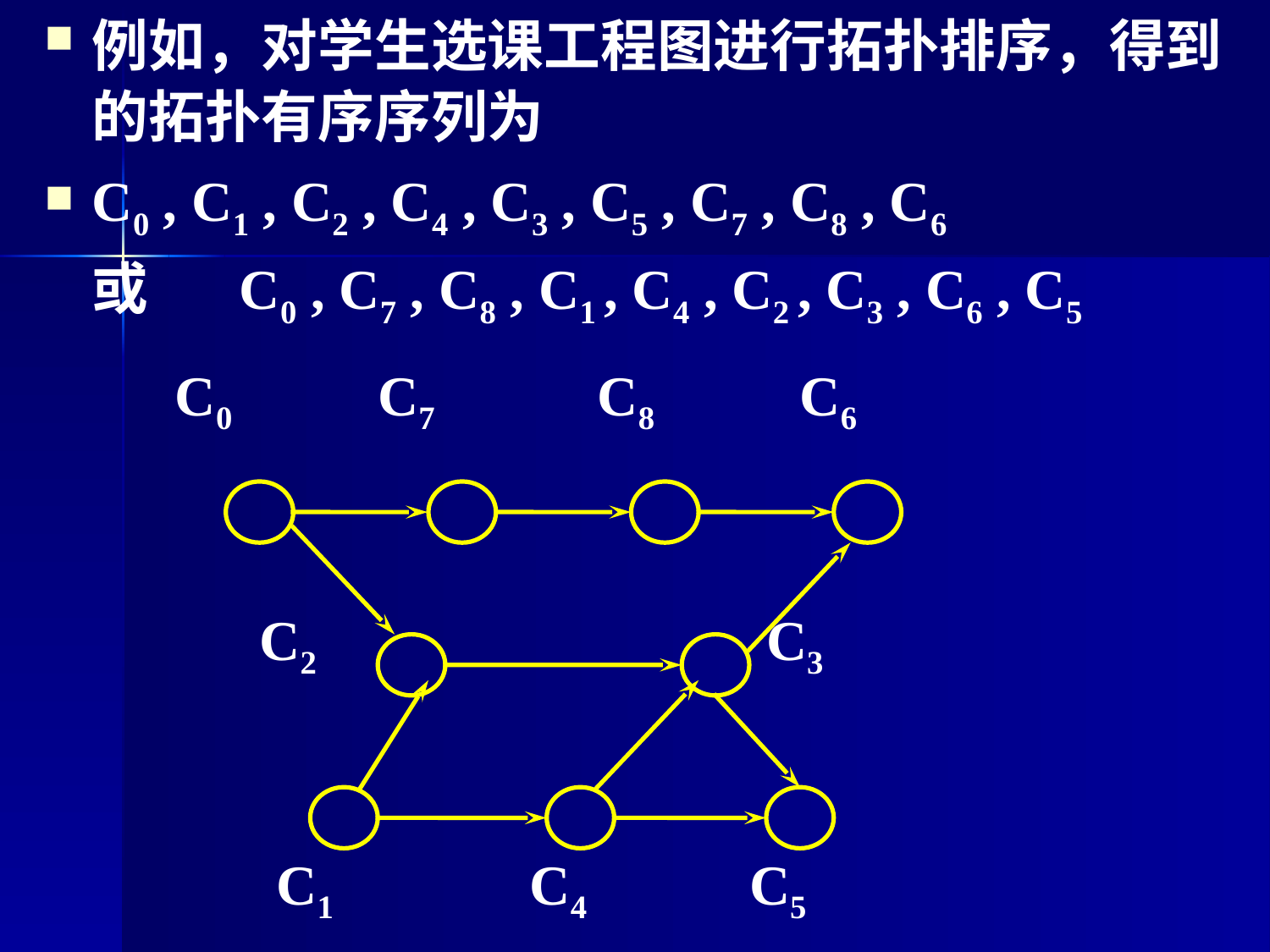

例如，对学生选课工程图进行拓扑排序，得到的拓扑有序序列为
C0 , C1 , C2 , C4 , C3 , C5 , C7 , C8 , C6
或      C0 , C7 , C8 , C1 , C4 , C2 , C3 , C6 , C5
C0
C7
C8
C6

C2
C3

C1
C4
C5